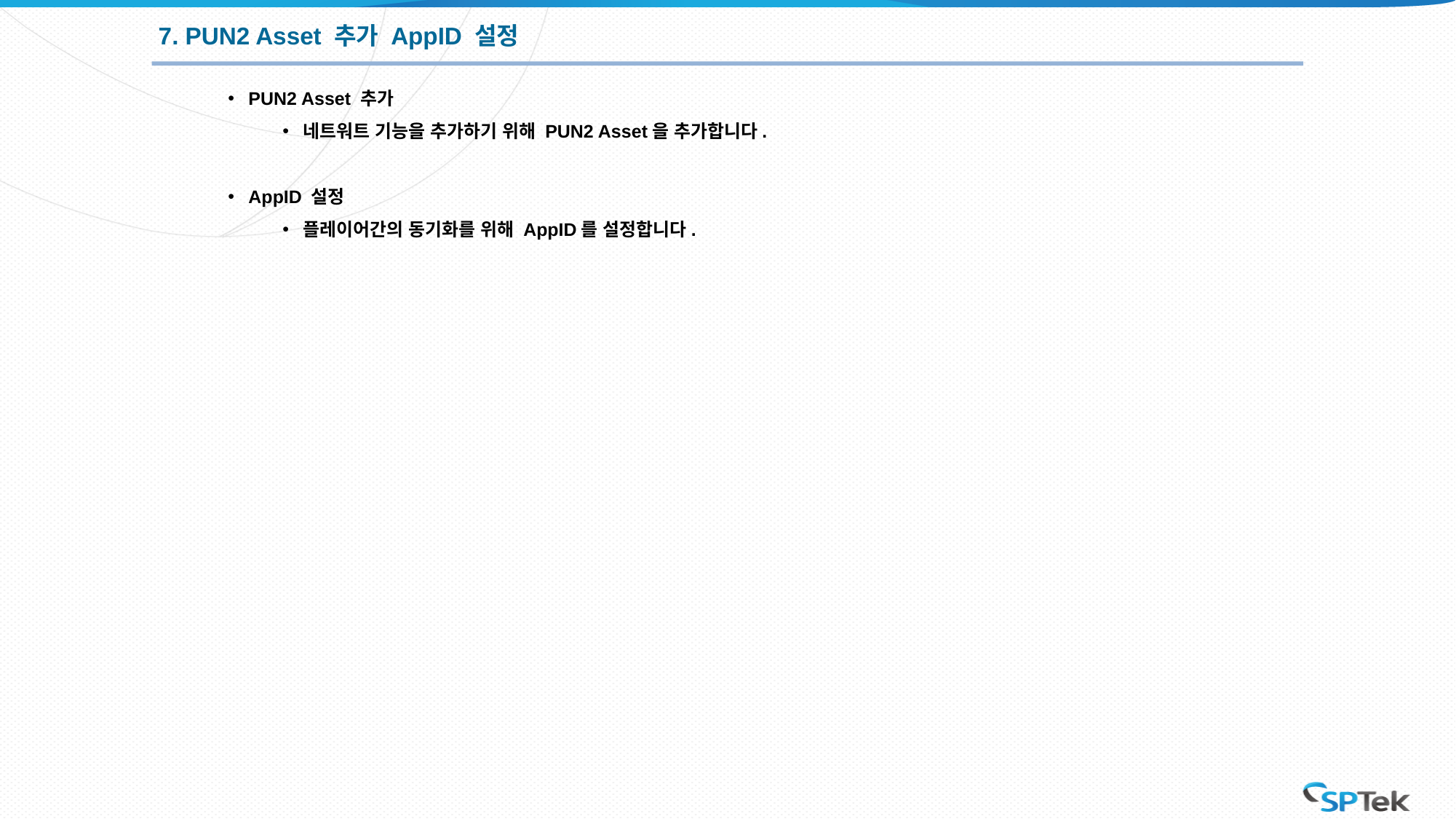

7. PUN2 Asset 추가 AppID 설정

PUN2 Asset 추가
네트워트 기능을 추가하기 위해 PUN2 Asset을 추가합니다.

AppID 설정
플레이어간의 동기화를 위해 AppID를 설정합니다.